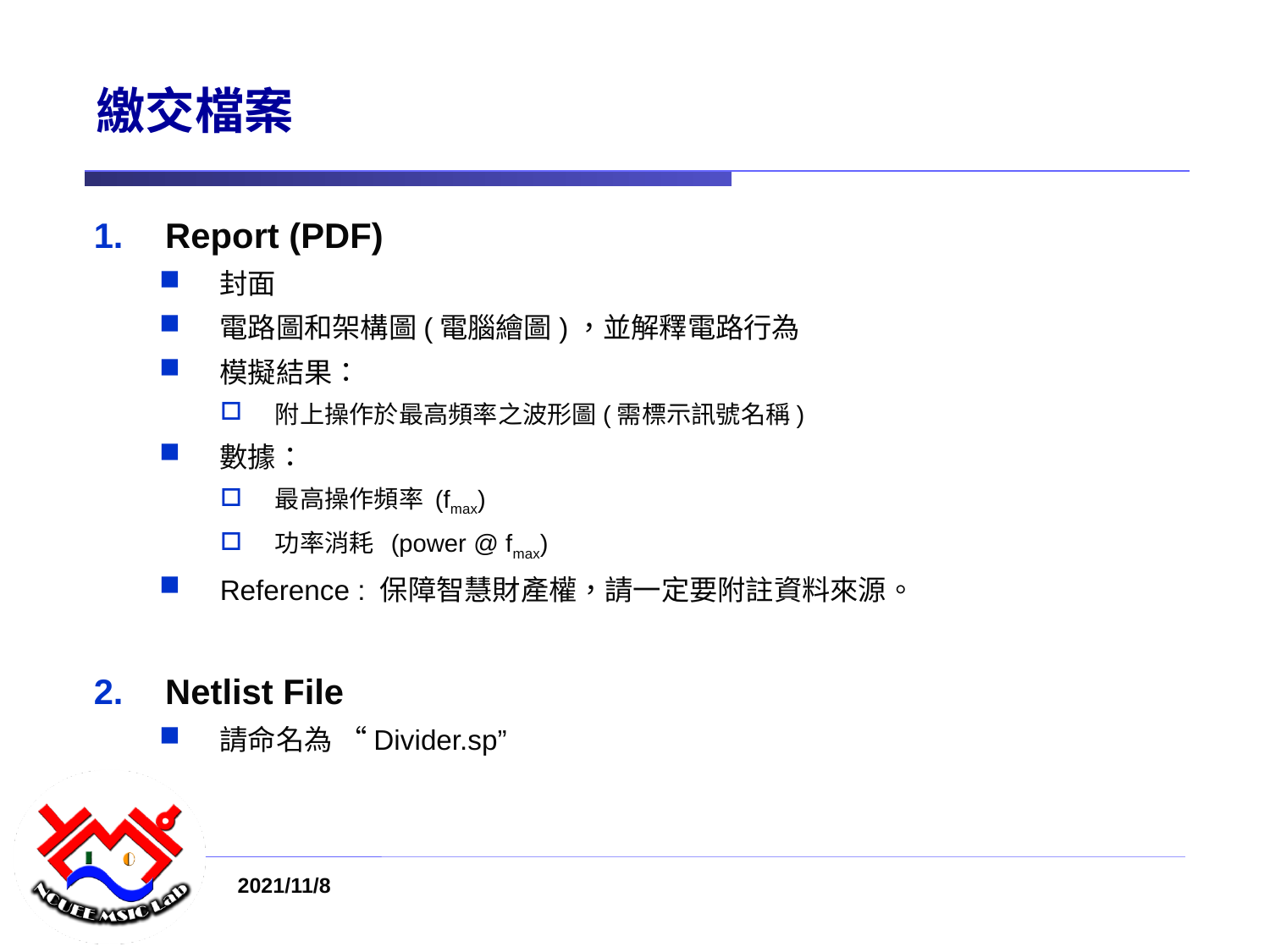

# 繳交檔案
Report (PDF)
封面
電路圖和架構圖(電腦繪圖)，並解釋電路行為
模擬結果：
附上操作於最高頻率之波形圖(需標示訊號名稱)
數據：
最高操作頻率 (fmax)
功率消耗  (power @ fmax)
Reference : 保障智慧財產權，請一定要附註資料來源。

Netlist File
請命名為 “Divider.sp”
2021/11/8